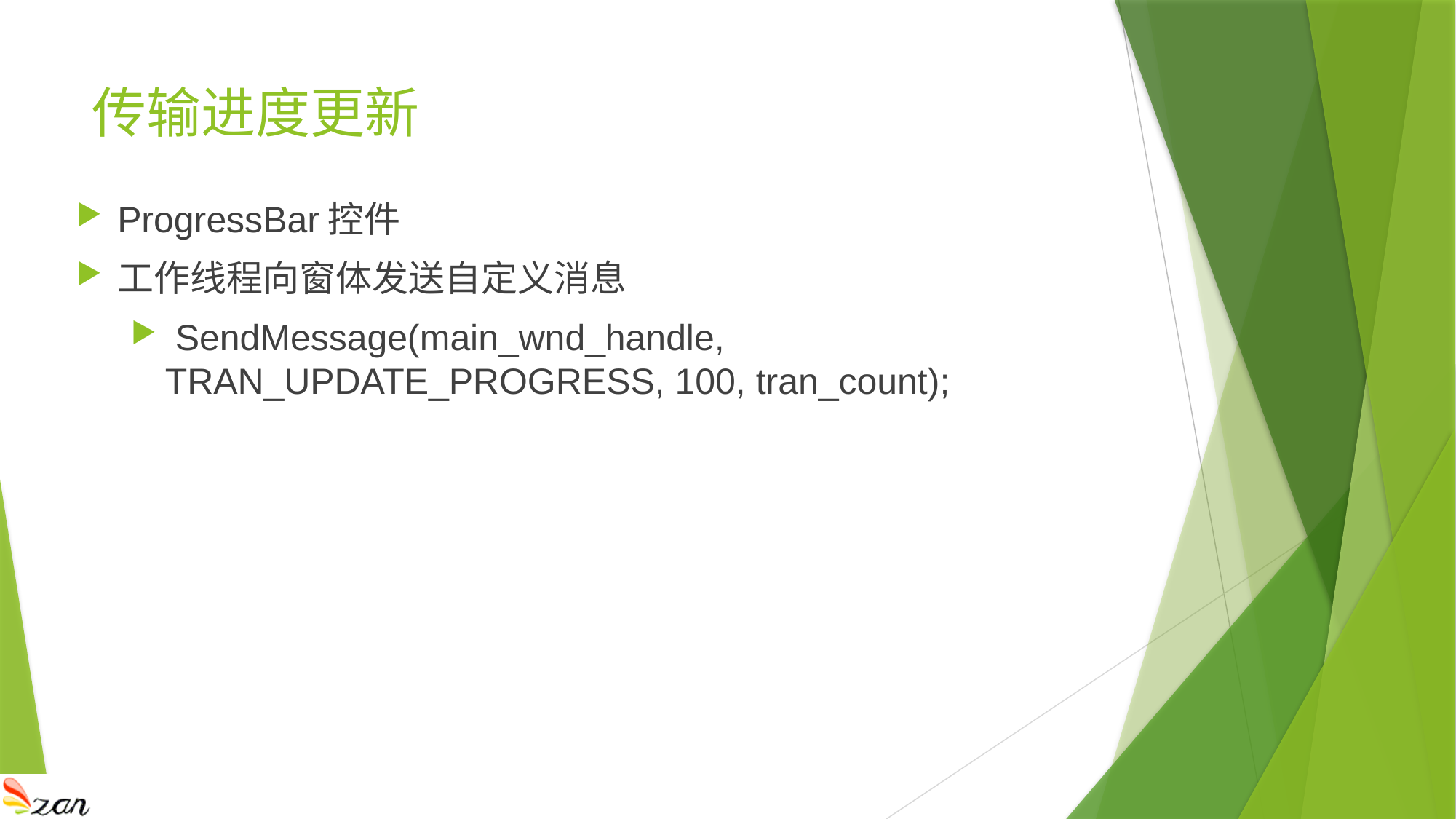

# 传输进度更新
ProgressBar控件
工作线程向窗体发送自定义消息
 SendMessage(main_wnd_handle, TRAN_UPDATE_PROGRESS, 100, tran_count);